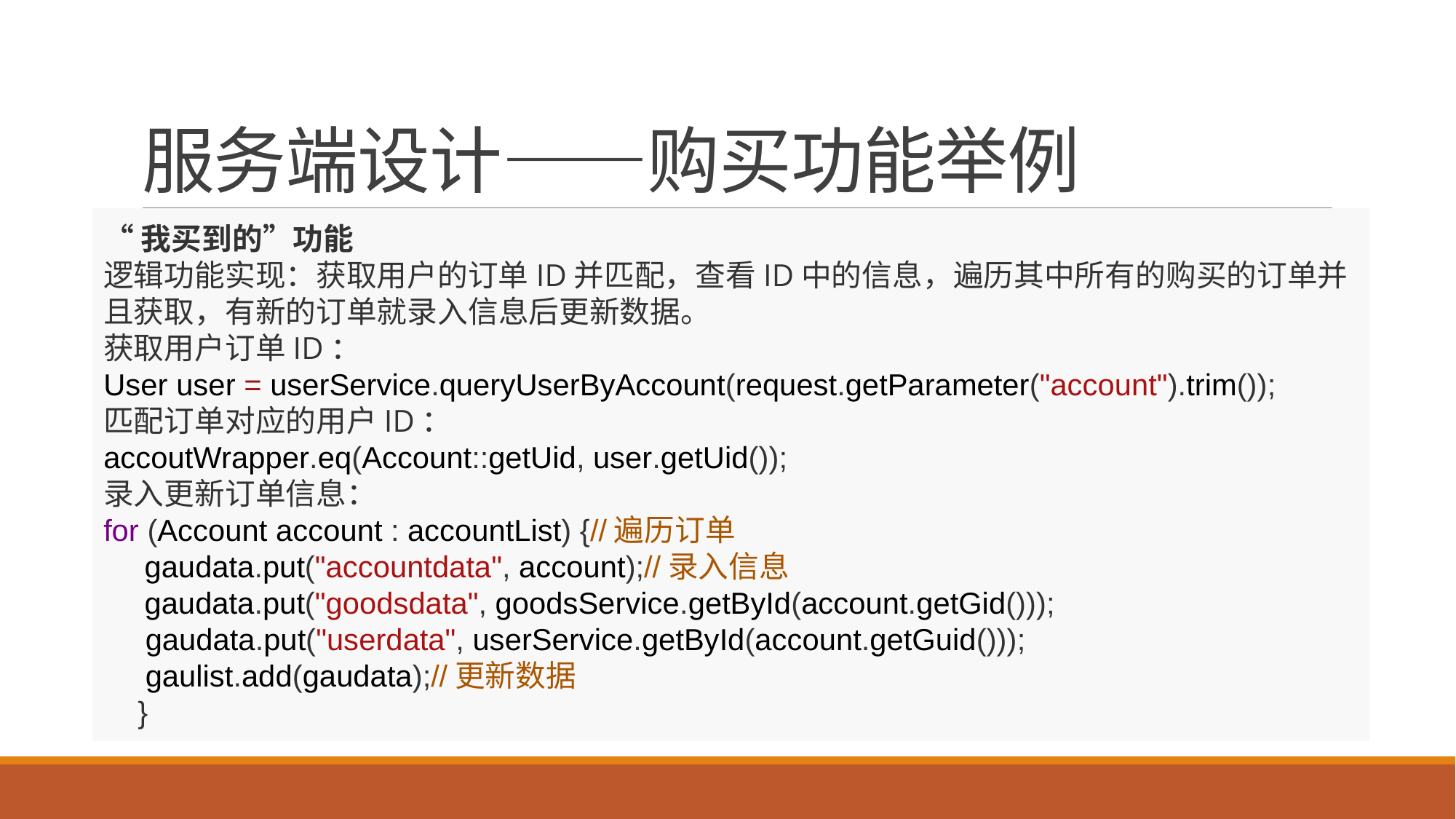

# 服务端设计——购买功能举例
“我买到的”功能
逻辑功能实现：获取用户的订单ID并匹配，查看ID中的信息，遍历其中所有的购买的订单并且获取，有新的订单就录入信息后更新数据。
获取用户订单ID：
User user = userService.queryUserByAccount(request.getParameter("account").trim());
匹配订单对应的用户ID：
accoutWrapper.eq(Account::getUid, user.getUid());
录入更新订单信息：
for (Account account : accountList) {//遍历订单
     gaudata.put("accountdata", account);//录入信息
     gaudata.put("goodsdata", goodsService.getById(account.getGid()));
     gaudata.put("userdata", userService.getById(account.getGuid()));
     gaulist.add(gaudata);//更新数据
    }